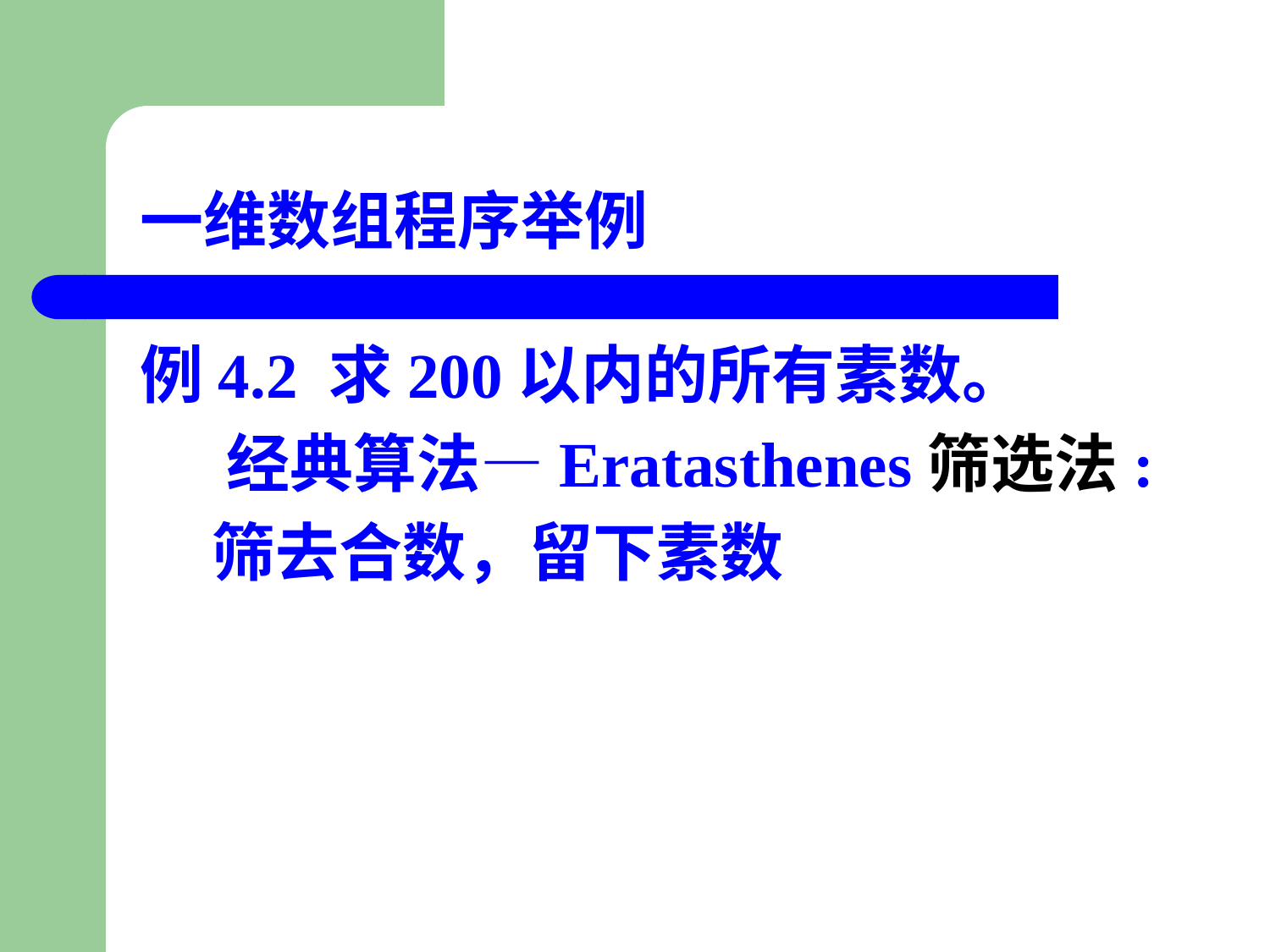

# 一维数组程序举例
例4.2 求200以内的所有素数。
     经典算法—Eratasthenes筛选法:
    筛去合数，留下素数